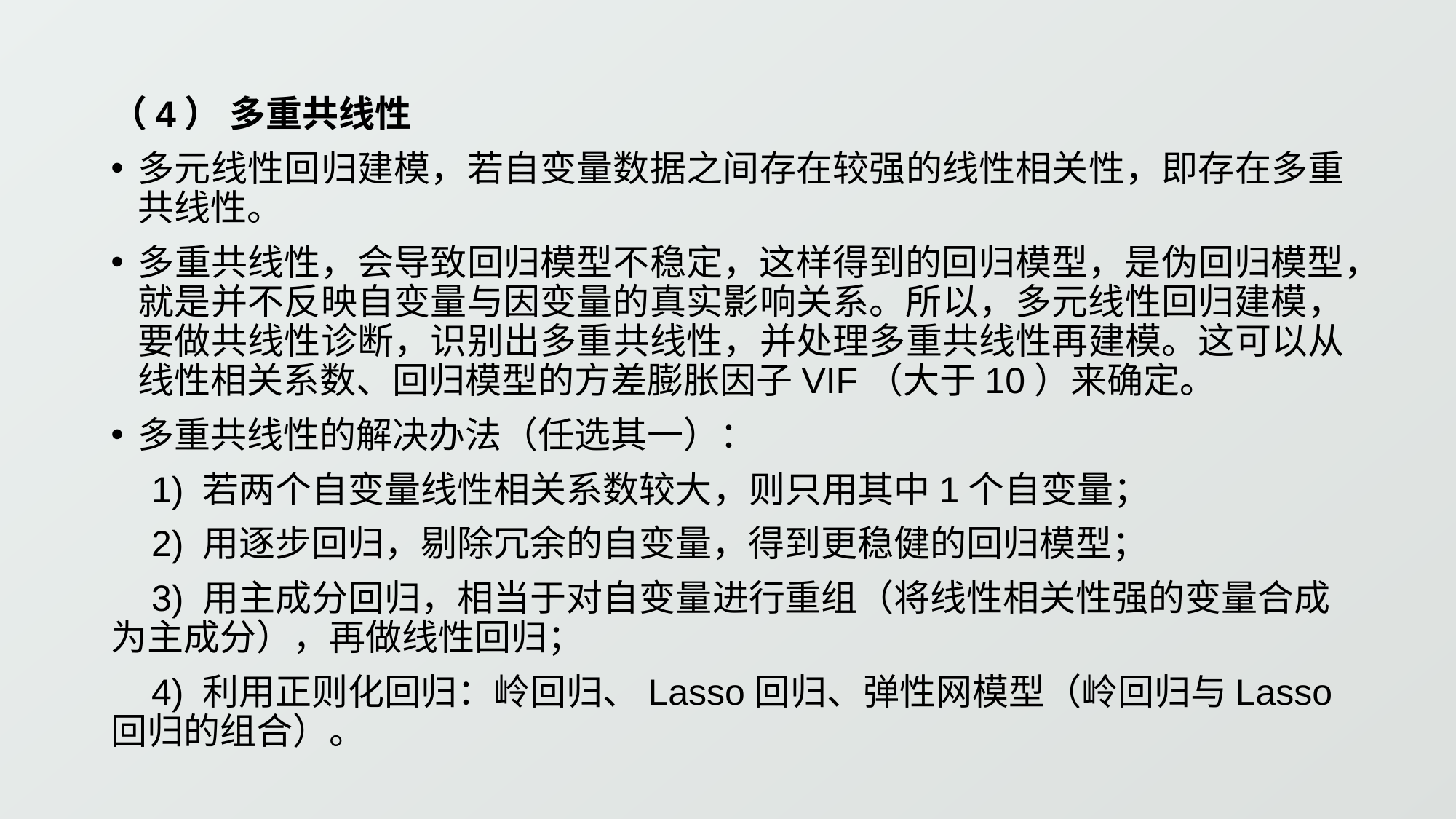

（4） 多重共线性
多元线性回归建模，若自变量数据之间存在较强的线性相关性，即存在多重共线性。
多重共线性，会导致回归模型不稳定，这样得到的回归模型，是伪回归模型，就是并不反映自变量与因变量的真实影响关系。所以，多元线性回归建模，要做共线性诊断，识别出多重共线性，并处理多重共线性再建模。这可以从线性相关系数、回归模型的方差膨胀因子VIF（大于10）来确定。
多重共线性的解决办法（任选其一）：
    1) 若两个自变量线性相关系数较大，则只用其中1个自变量；
    2) 用逐步回归，剔除冗余的自变量，得到更稳健的回归模型；
    3) 用主成分回归，相当于对自变量进行重组（将线性相关性强的变量合成为主成分），再做线性回归；
    4) 利用正则化回归：岭回归、Lasso回归、弹性网模型（岭回归与Lasso回归的组合）。